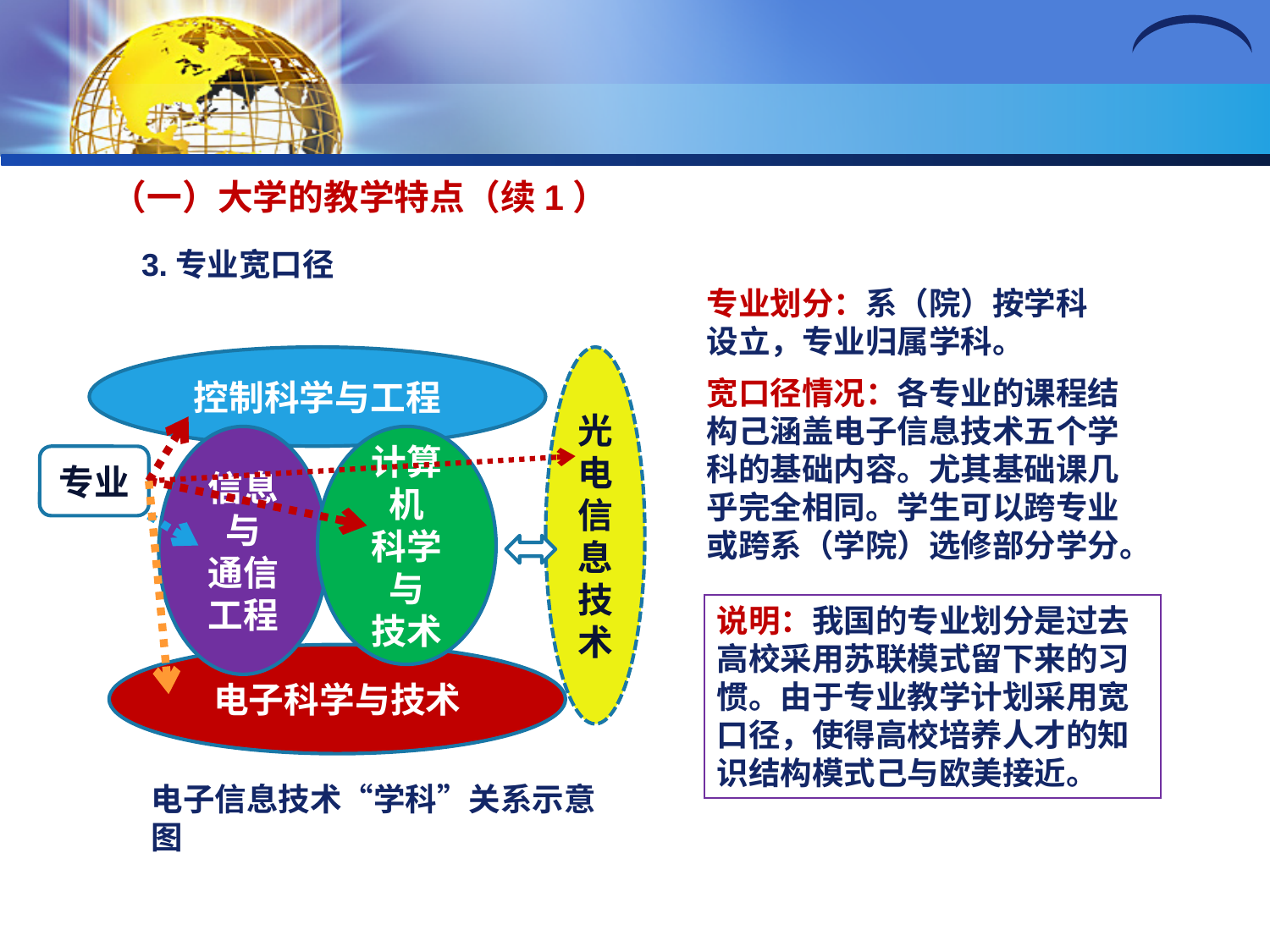

（一）大学的教学特点（续1）
3.专业宽口径
专业划分：系（院）按学科设立，专业归属学科。
控制科学与工程
光电信息技术
信息
与
通信
工程
计算机
科学
与
技术

电子科学与技术
宽口径情况：各专业的课程结构己涵盖电子信息技术五个学科的基础内容。尤其基础课几乎完全相同。学生可以跨专业或跨系（学院）选修部分学分。
专业
说明：我国的专业划分是过去高校采用苏联模式留下来的习惯。由于专业教学计划采用宽口径，使得高校培养人才的知识结构模式己与欧美接近。
电子信息技术“学科”关系示意图